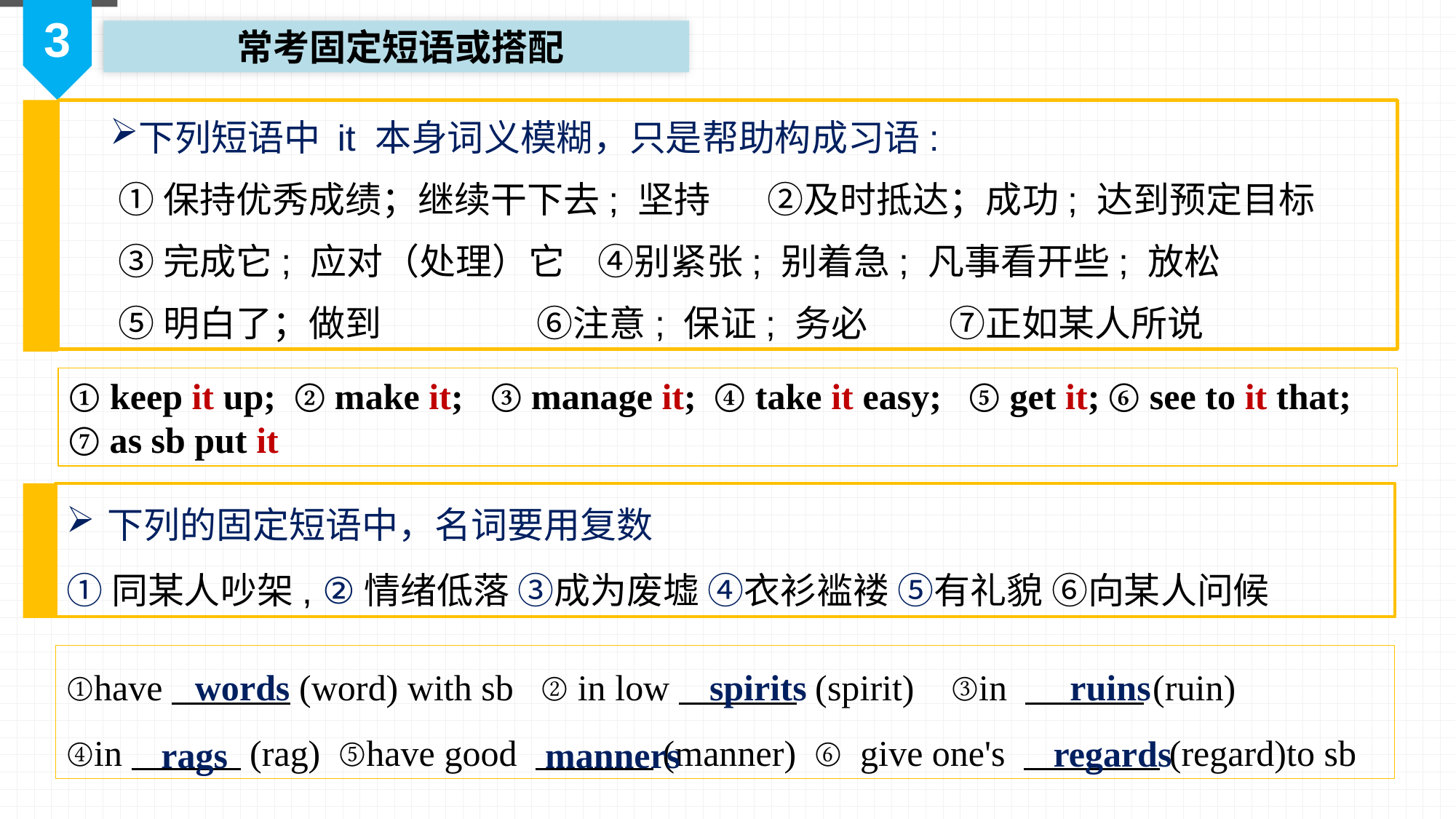

3
 常考固定短语或搭配
下列短语中 it 本身词义模糊，只是帮助构成习语:
 ①保持优秀成绩；继续干下去; 坚持       ②及时抵达；成功; 达到预定目标
 ③完成它; 应对（处理）它    ④别紧张; 别着急; 凡事看开些; 放松
 ⑤明白了；做到                   ⑥注意; 保证; 务必          ⑦正如某人所说

① keep it up;  ② make it;   ③ manage it;  ④ take it easy;   ⑤ get it; ⑥ see to it that; ⑦ as sb put it

下列的固定短语中，名词要用复数
①同某人吵架, ②情绪低落 ③成为废墟 ④衣衫褴褛 ⑤有礼貌 ⑥向某人问候
①have               (word) with sb   ② in low                (spirit)    ③in                (ruin)
④in              (rag)  ⑤have good                (manner)  ⑥  give one's                  (regard)to sb
words
spirits
ruins
regards
rags
manners